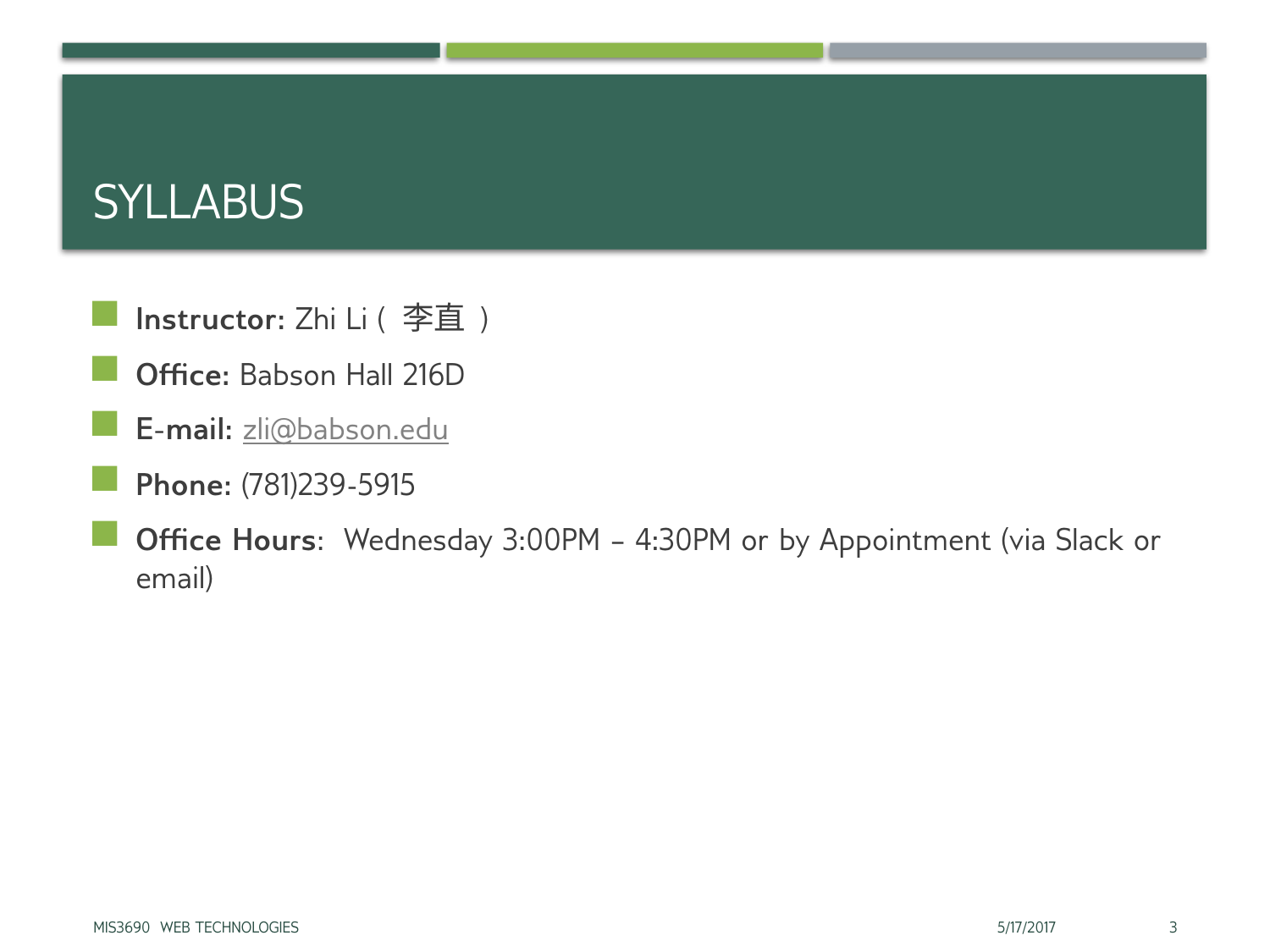

# Syllabus
Instructor: Zhi Li ( 李直 )
Office: Babson Hall 216D
E-mail: zli@babson.edu
Phone: (781)239-5915
Office Hours:  Wednesday 3:00PM – 4:30PM or by Appointment (via Slack or email)
MIS3690  Web Technologies
5/17/2017
3